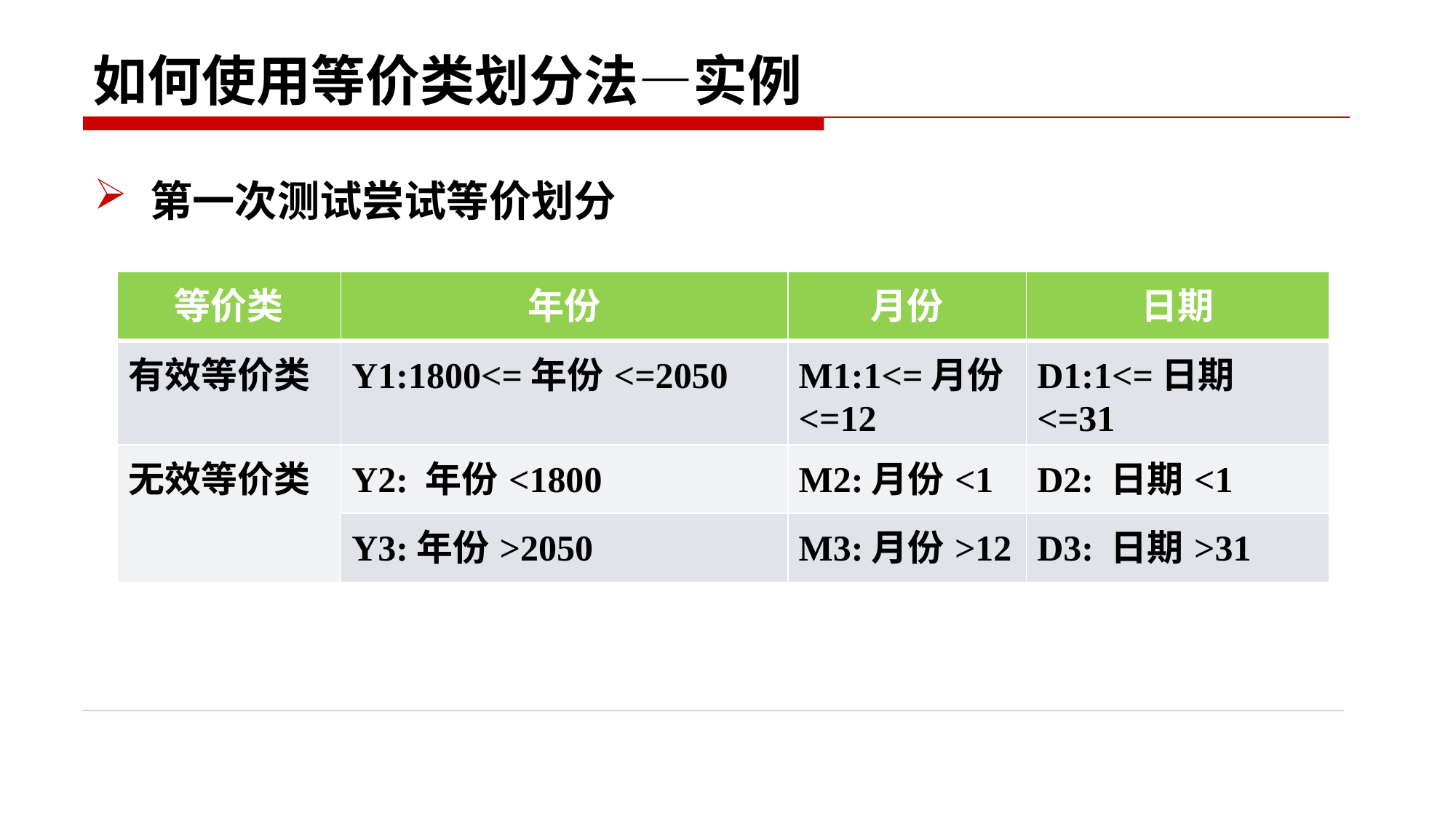

# 如何使用等价类划分法—实例
第一次测试尝试等价划分
| 等价类 | 年份 | 月份 | 日期 |
| --- | --- | --- | --- |
| 有效等价类 | Y1:1800<=年份<=2050 | M1:1<=月份<=12 | D1:1<=日期<=31 |
| 无效等价类 | Y2: 年份<1800 | M2:月份<1 | D2: 日期<1 |
|  | Y3:年份>2050 | M3:月份>12 | D3: 日期>31 |